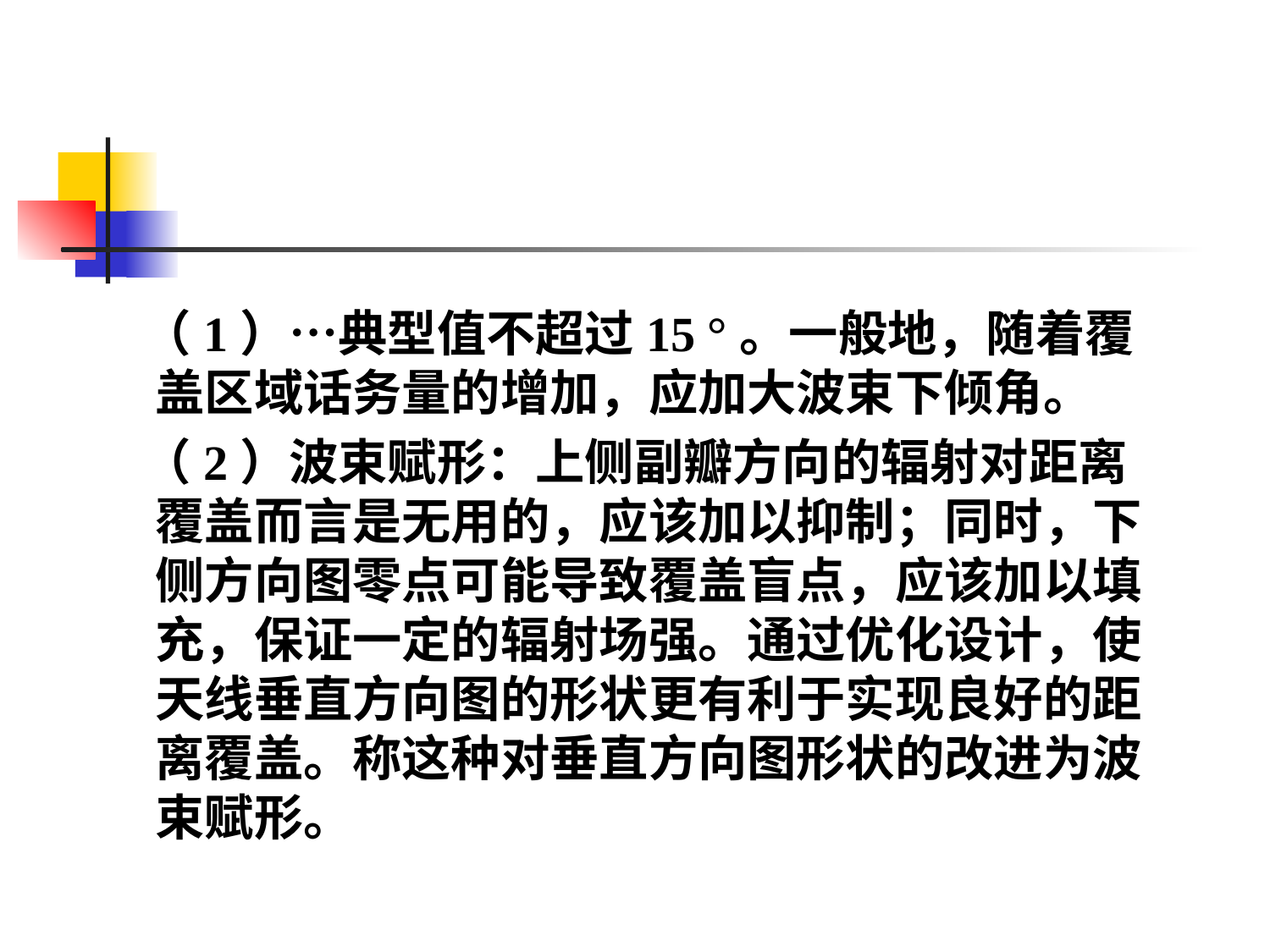

#
  （1）…典型值不超过15 °。一般地，随着覆盖区域话务量的增加，应加大波束下倾角。
  （2）波束赋形：上侧副瓣方向的辐射对距离覆盖而言是无用的，应该加以抑制；同时，下侧方向图零点可能导致覆盖盲点，应该加以填充，保证一定的辐射场强。通过优化设计，使天线垂直方向图的形状更有利于实现良好的距离覆盖。称这种对垂直方向图形状的改进为波束赋形。